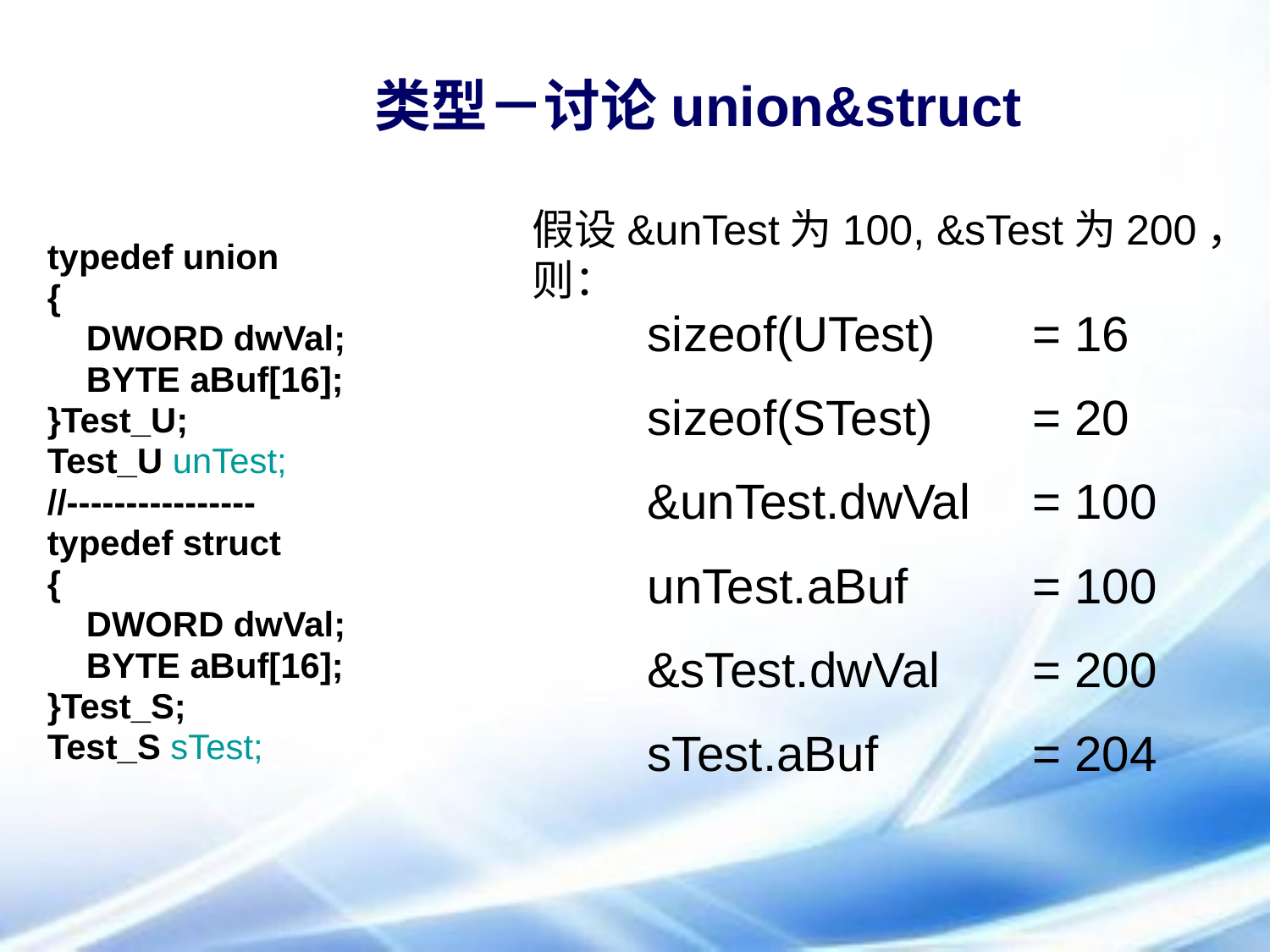

# 类型－讨论union&struct
假设&unTest为100, &sTest为200，
则：
typedef union
{
    DWORD dwVal;
    BYTE aBuf[16];
}Test_U;
Test_U unTest;
//----------------
typedef struct
{
    DWORD dwVal;
    BYTE aBuf[16];
}Test_S;
Test_S sTest;

sizeof(UTest)
sizeof(STest)
&unTest.dwVal
unTest.aBuf
&sTest.dwVal
sTest.aBuf
= 16
= 20
= 100
= 100
= 200
= 204